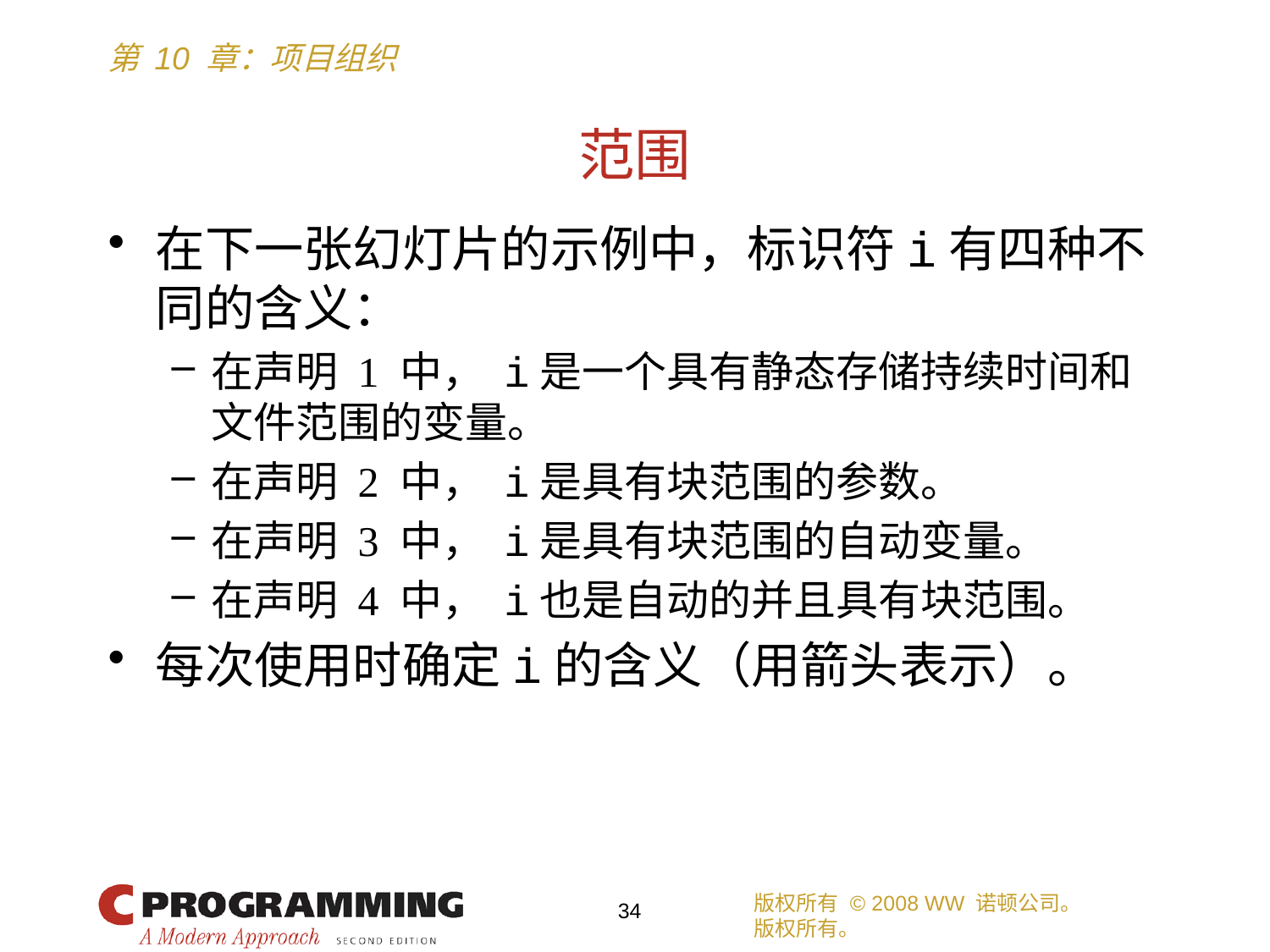

# 范围
在下一张幻灯片的示例中，标识符i有四种不同的含义：
在声明 1 中， i是一个具有静态存储持续时间和文件范围的变量。
在声明 2 中， i是具有块范围的参数。
在声明 3 中， i是具有块范围的自动变量。
在声明 4 中， i也是自动的并且具有块范围。
每次使用时确定i的含义（用箭头表示）。

版权所有 © 2008 WW 诺顿公司。
版权所有。
34